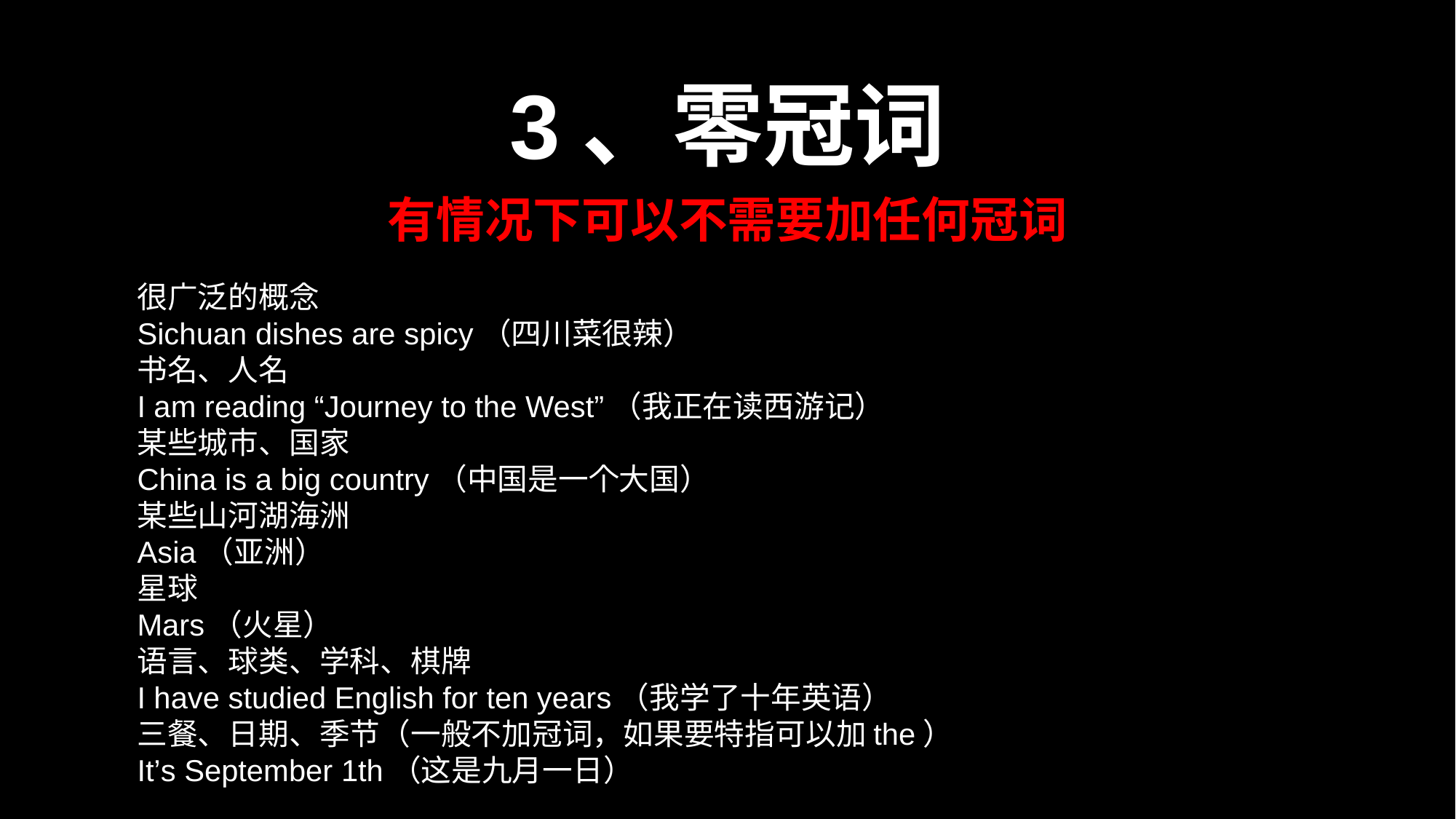

3、零冠词
有情况下可以不需要加任何冠词
很广泛的概念
Sichuan dishes are spicy（四川菜很辣）
书名、人名
I am reading “Journey to the West”（我正在读西游记）
某些城市、国家
China is a big country（中国是一个大国）
某些山河湖海洲
Asia（亚洲）
星球
Mars（火星）
语言、球类、学科、棋牌
I have studied English for ten years（我学了十年英语）
三餐、日期、季节（一般不加冠词，如果要特指可以加the）
It’s September 1th（这是九月一日）